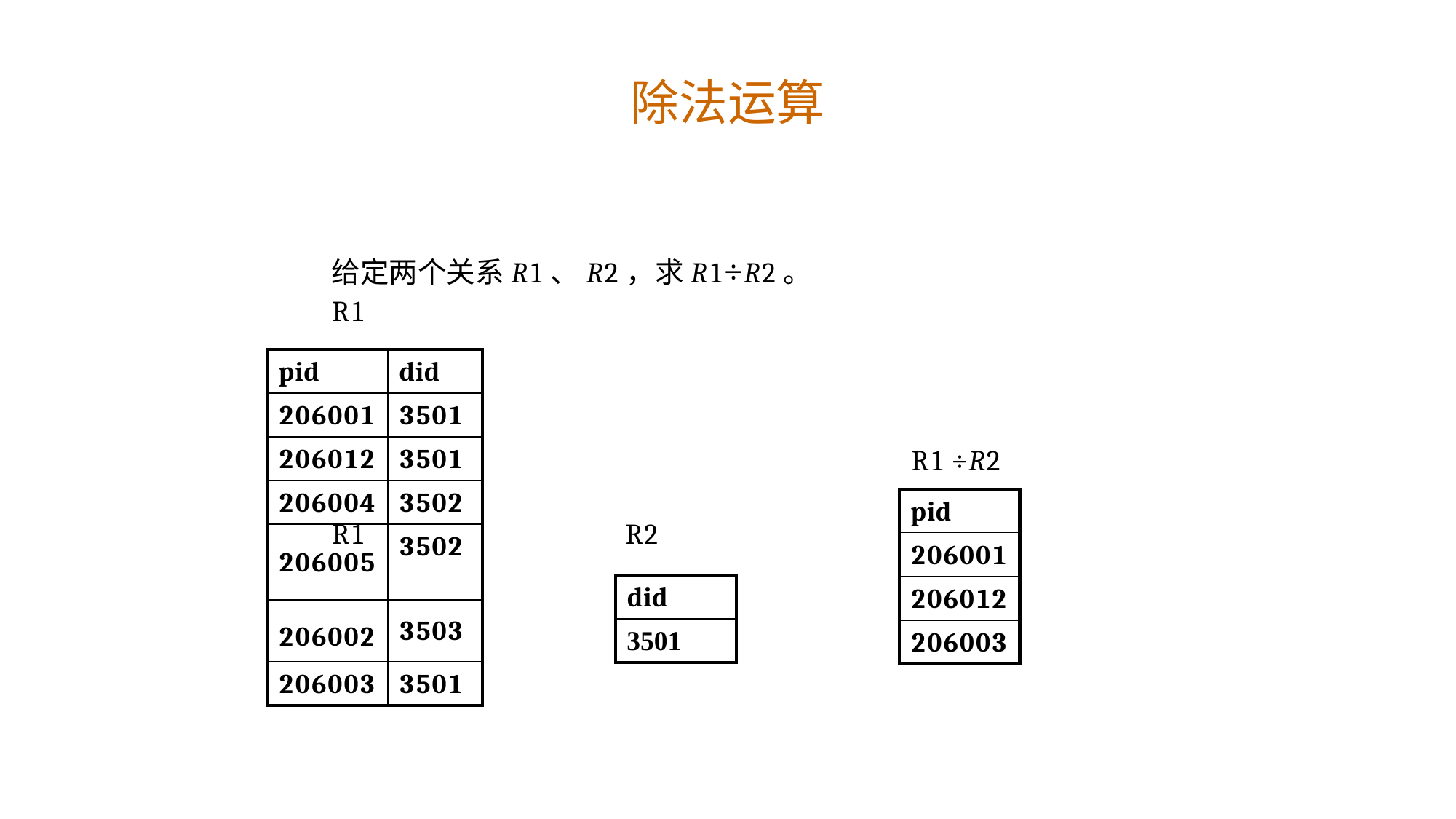

# 除法运算

给定两个关系R1、R2，求R1÷R2。
R1

                                                                                           R1 ÷R2

R1                                         R2

| pid | did |
| --- | --- |
| 206001 | 3501 |
| 206012 | 3501 |
| 206004 | 3502 |
| 206005 | 3502 |
| 206002 | 3503 |
| 206003 | 3501 |
| pid |
| --- |
| 206001 |
| 206012 |
| 206003 |
| did |
| --- |
| 3501 |